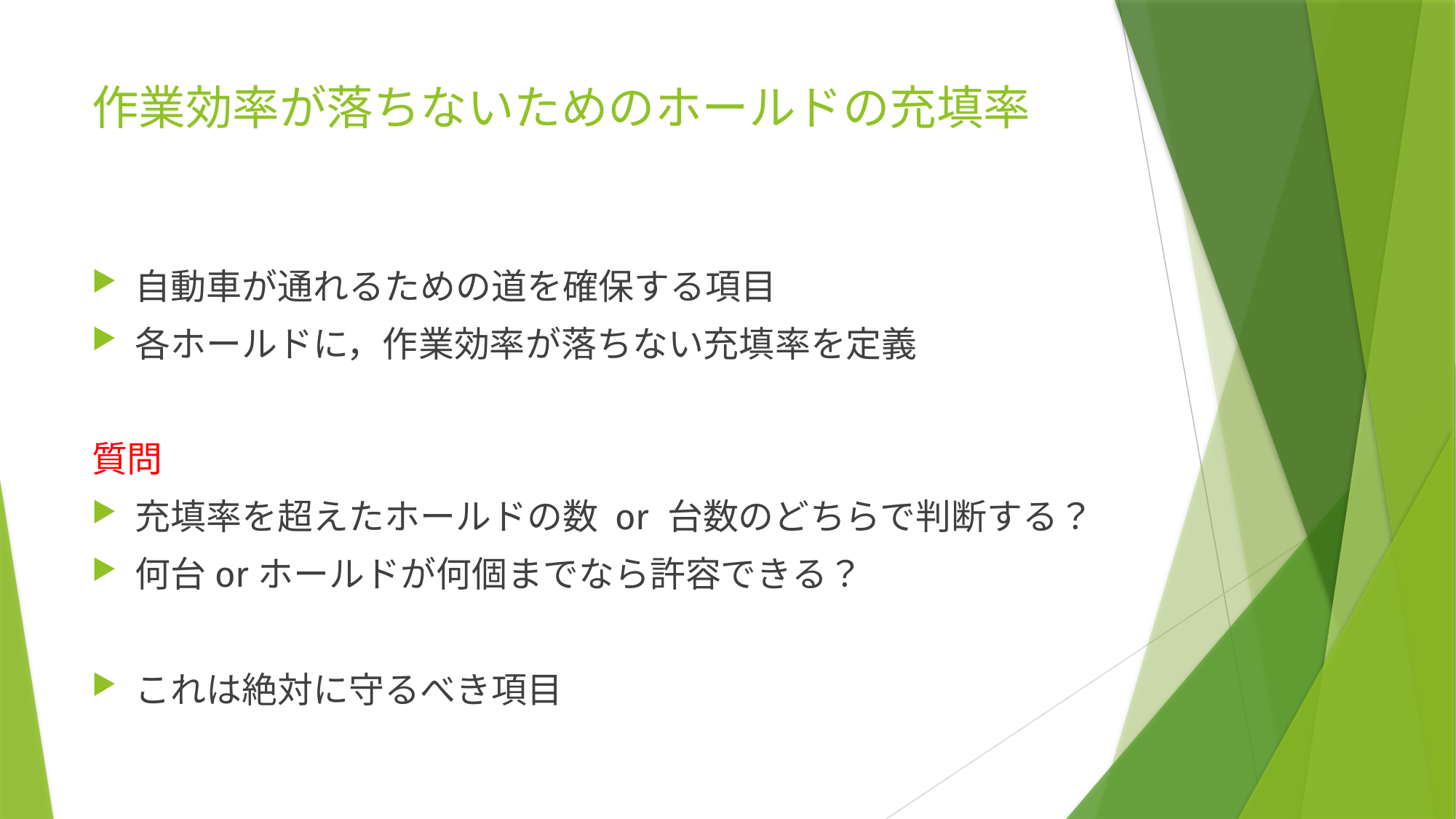

# 作業効率が落ちないためのホールドの充填率
自動車が通れるための道を確保する項目
各ホールドに，作業効率が落ちない充填率を定義

質問
充填率を超えたホールドの数 or 台数のどちらで判断する？
何台orホールドが何個までなら許容できる？

これは絶対に守るべき項目